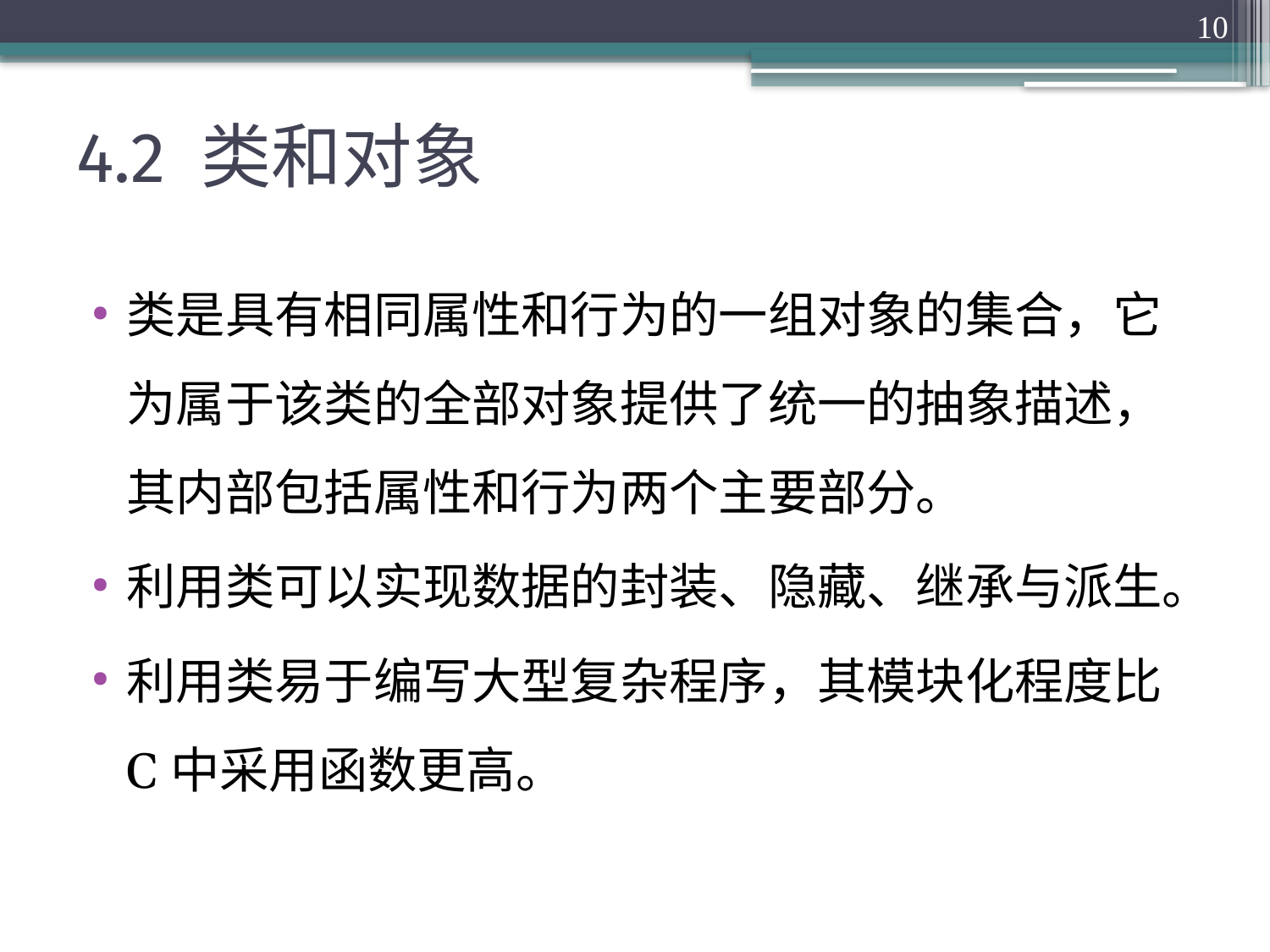

10
# 4.2 类和对象
类是具有相同属性和行为的一组对象的集合，它为属于该类的全部对象提供了统一的抽象描述，其内部包括属性和行为两个主要部分。
利用类可以实现数据的封装、隐藏、继承与派生。
利用类易于编写大型复杂程序，其模块化程度比C中采用函数更高。